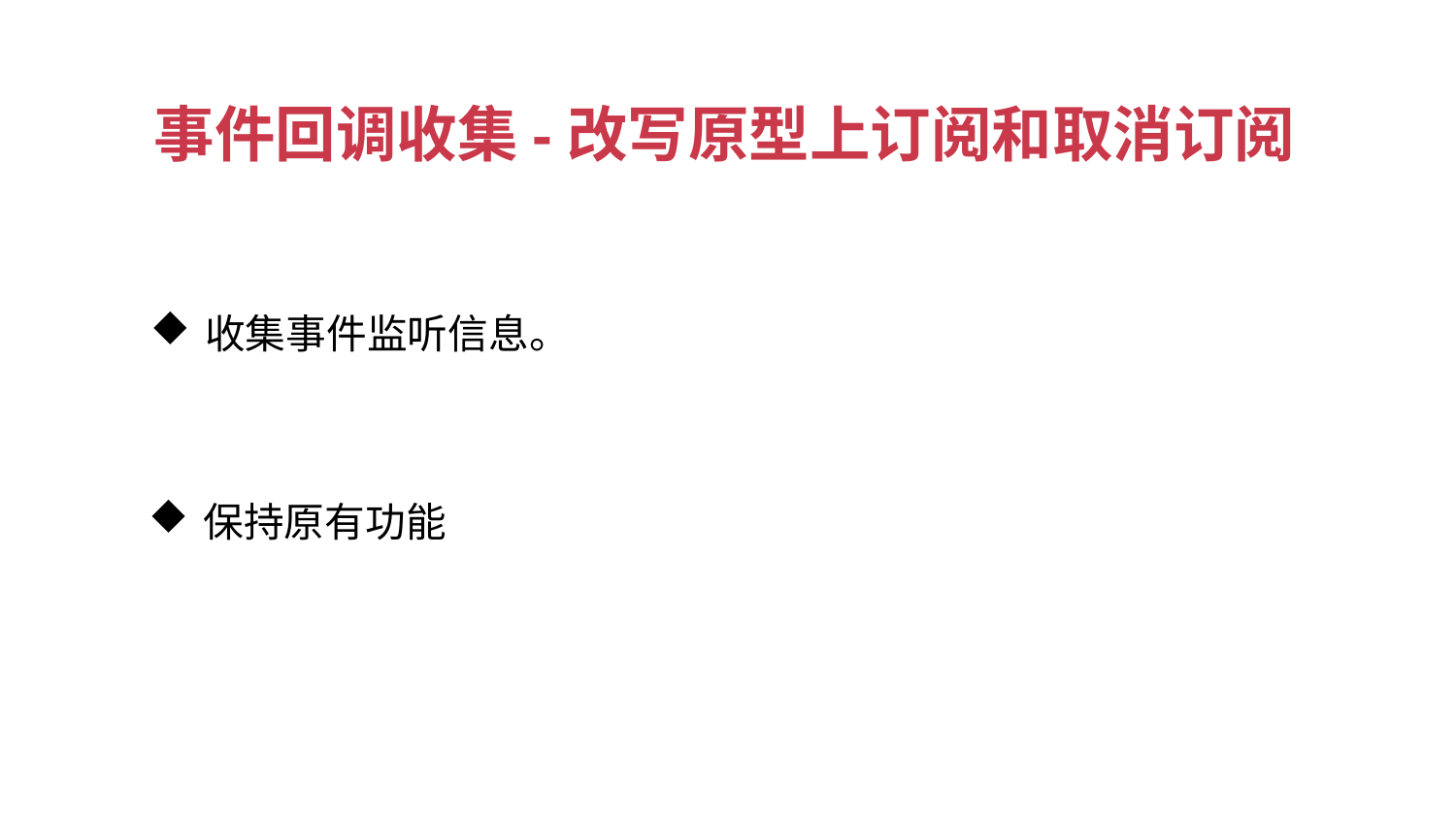

事件回调收集-改写原型上订阅和取消订阅
收集事件监听信息。
保持原有功能